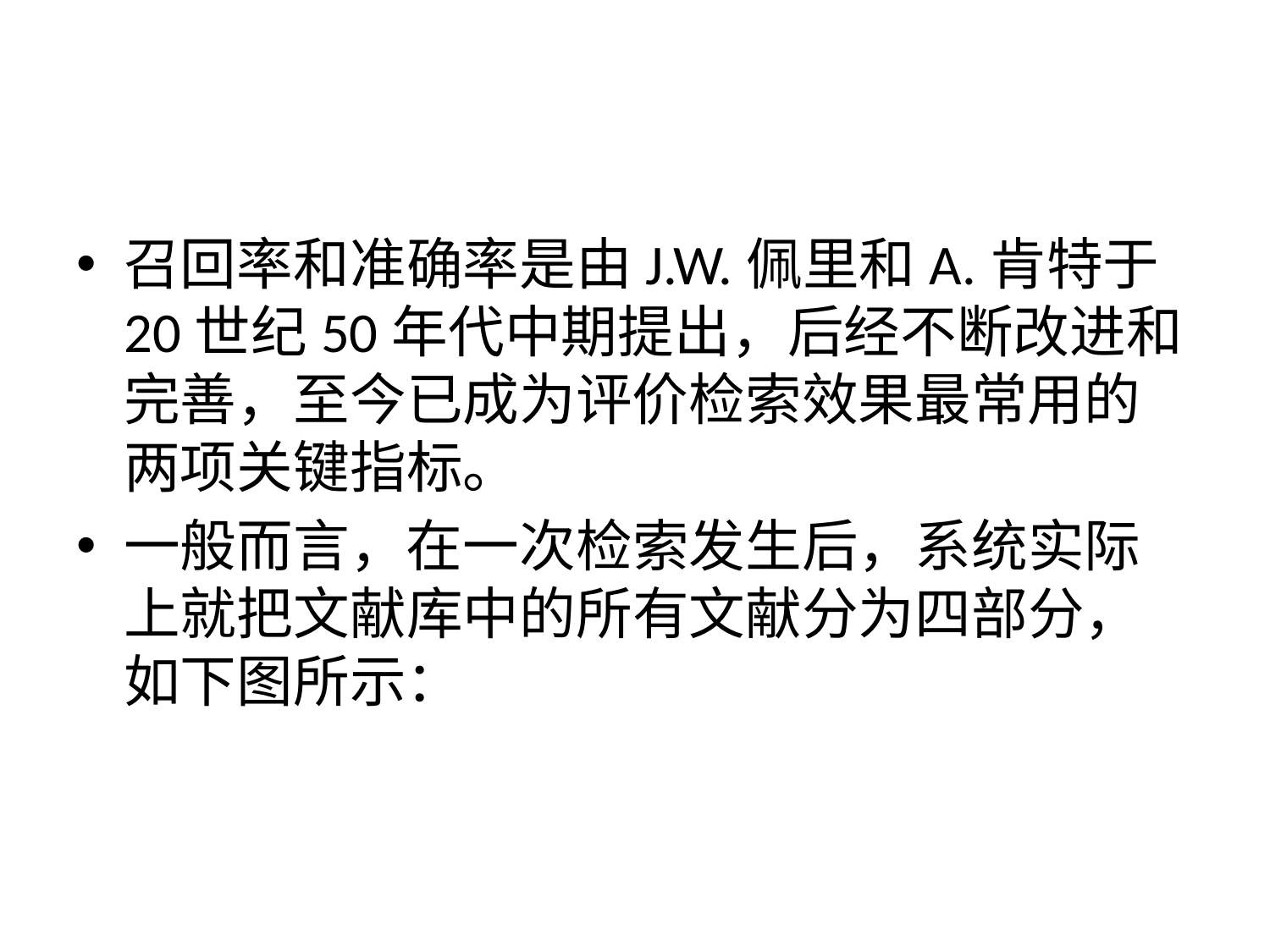

召回率和准确率是由J.W.佩里和A.肯特于20世纪50年代中期提出，后经不断改进和完善，至今已成为评价检索效果最常用的两项关键指标。
一般而言，在一次检索发生后，系统实际上就把文献库中的所有文献分为四部分，如下图所示：